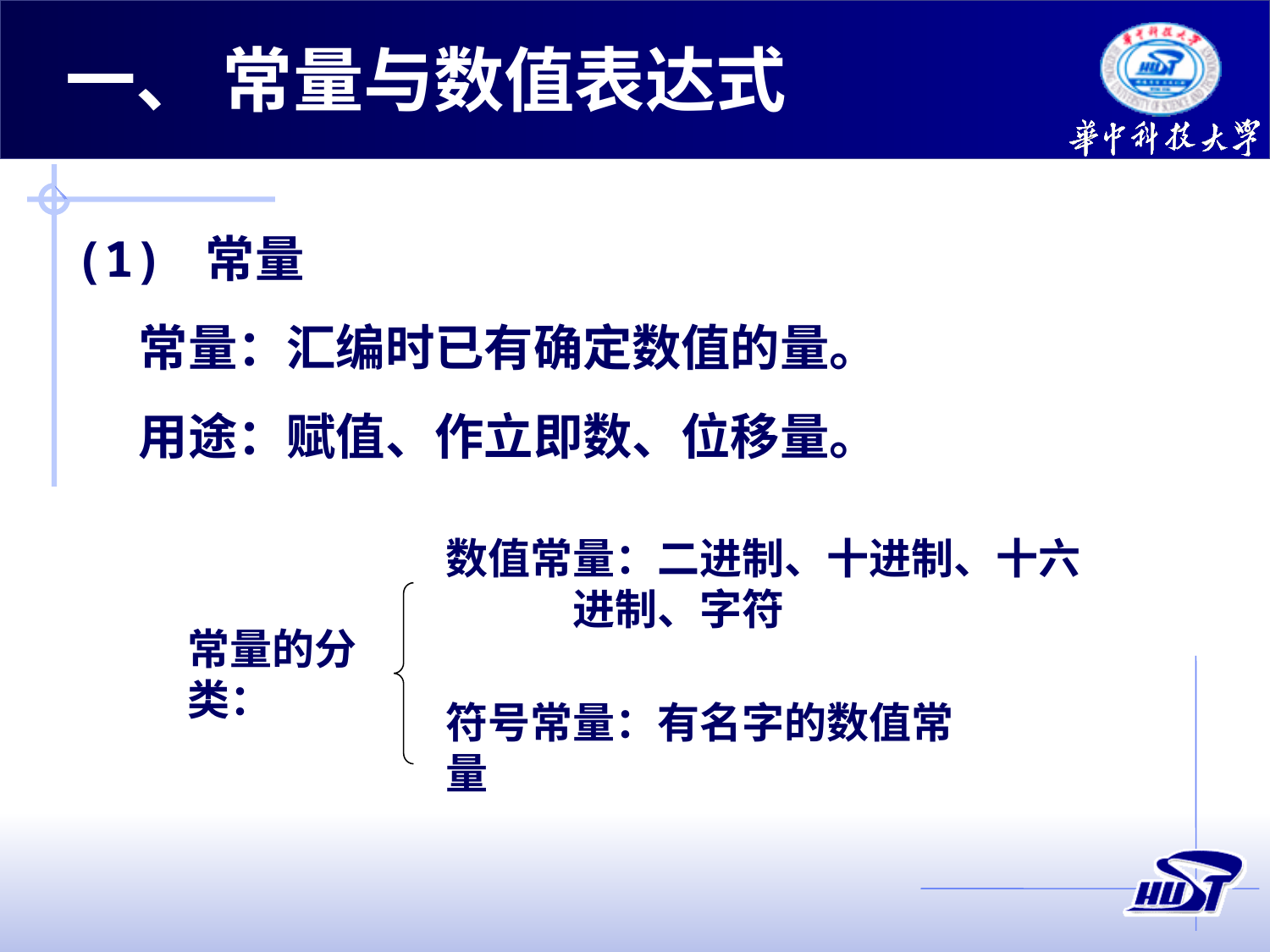

一、 常量与数值表达式
(1) 常量
常量：汇编时已有确定数值的量。
用途：赋值、作立即数、位移量。
数值常量：二进制、十进制、十六进制、字符

常量的分类：

符号常量：有名字的数值常量